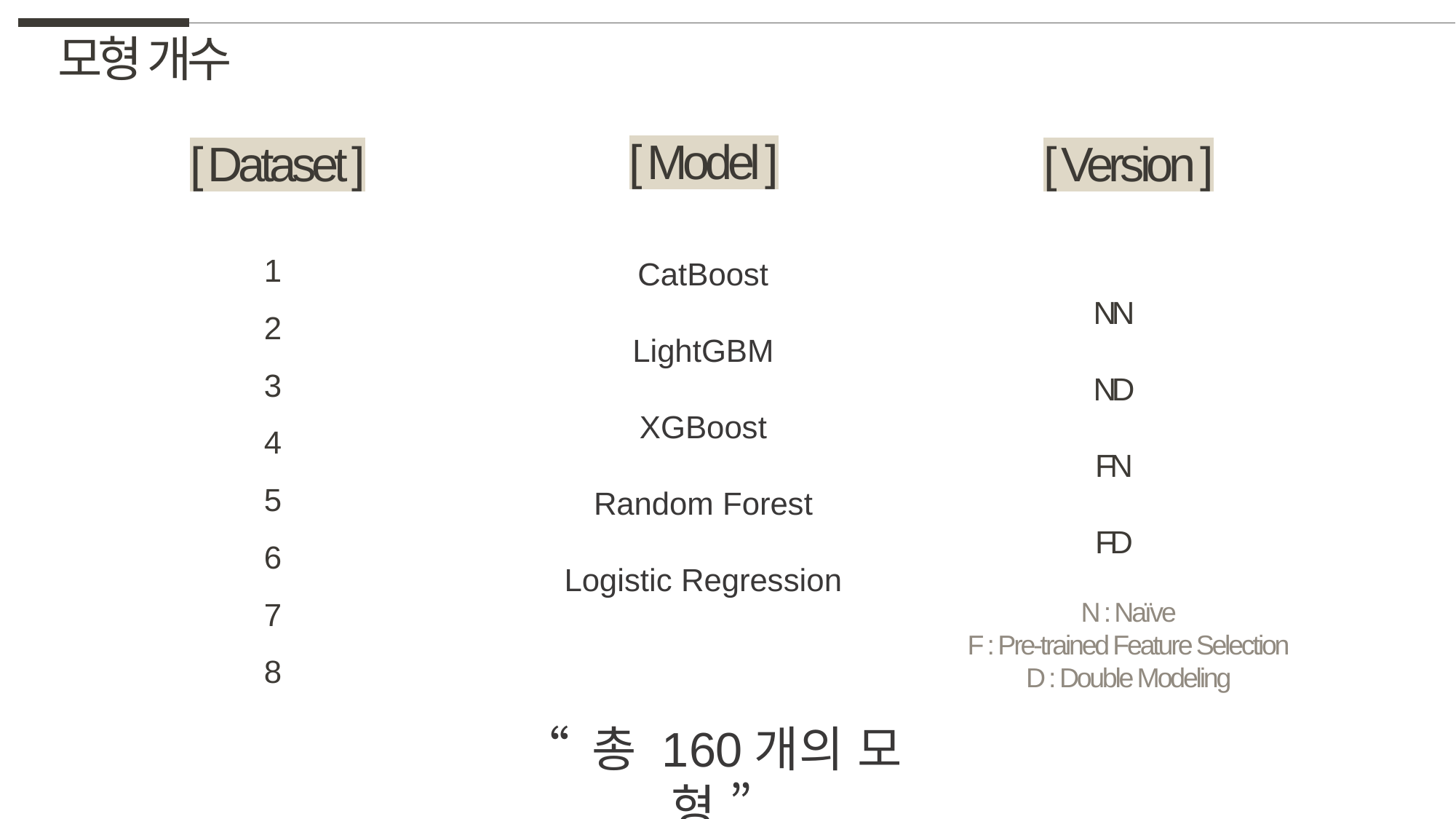

모형 개수
[ Model ]
[ Dataset ]
[ Version ]
1
2
3
4
5
6
7
8
CatBoost

LightGBM

XGBoost

Random Forest

Logistic Regression
NN

ND

FN

FD
N : Naïve
F : Pre-trained Feature Selection
D : Double Modeling
“ 총 160개의 모형 ”